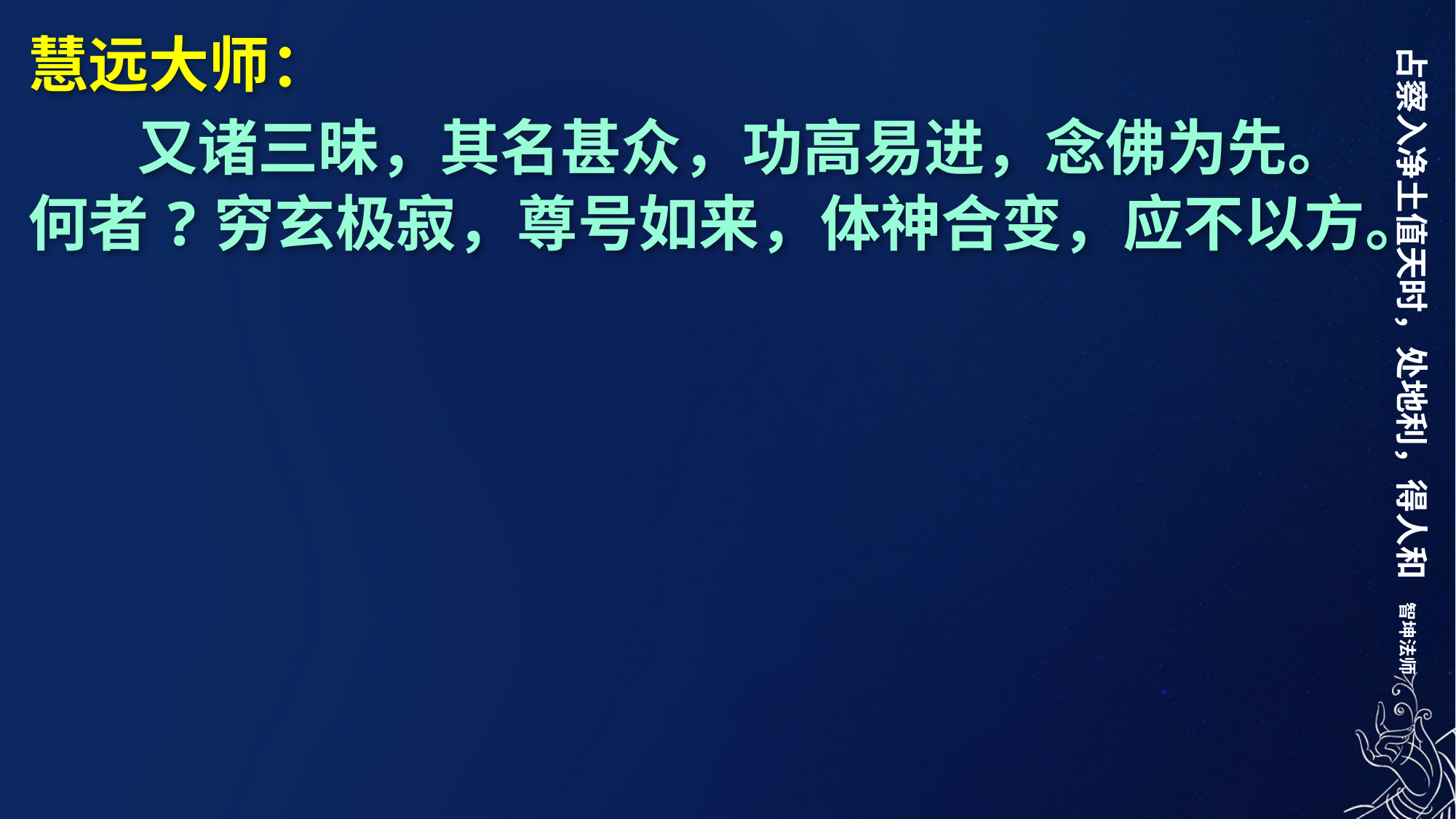

慧远大师：
	又诸三昧，其名甚众，功高易进，念佛为先。何者?穷玄极寂，尊号如来，体神合变，应不以方。